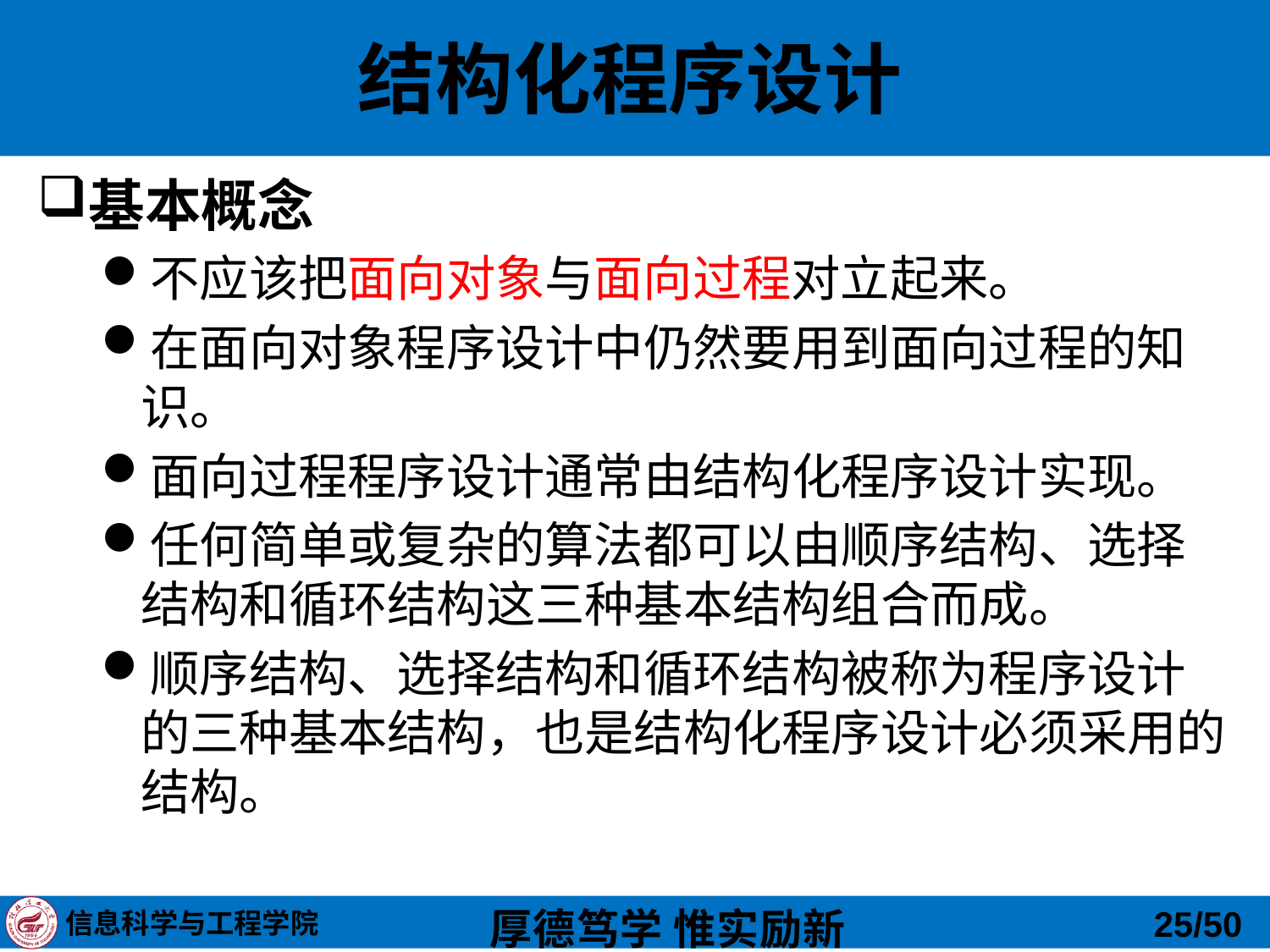

# 结构化程序设计
基本概念
不应该把面向对象与面向过程对立起来。
在面向对象程序设计中仍然要用到面向过程的知识。
面向过程程序设计通常由结构化程序设计实现。
任何简单或复杂的算法都可以由顺序结构、选择结构和循环结构这三种基本结构组合而成。
顺序结构、选择结构和循环结构被称为程序设计的三种基本结构，也是结构化程序设计必须采用的结构。

25/50